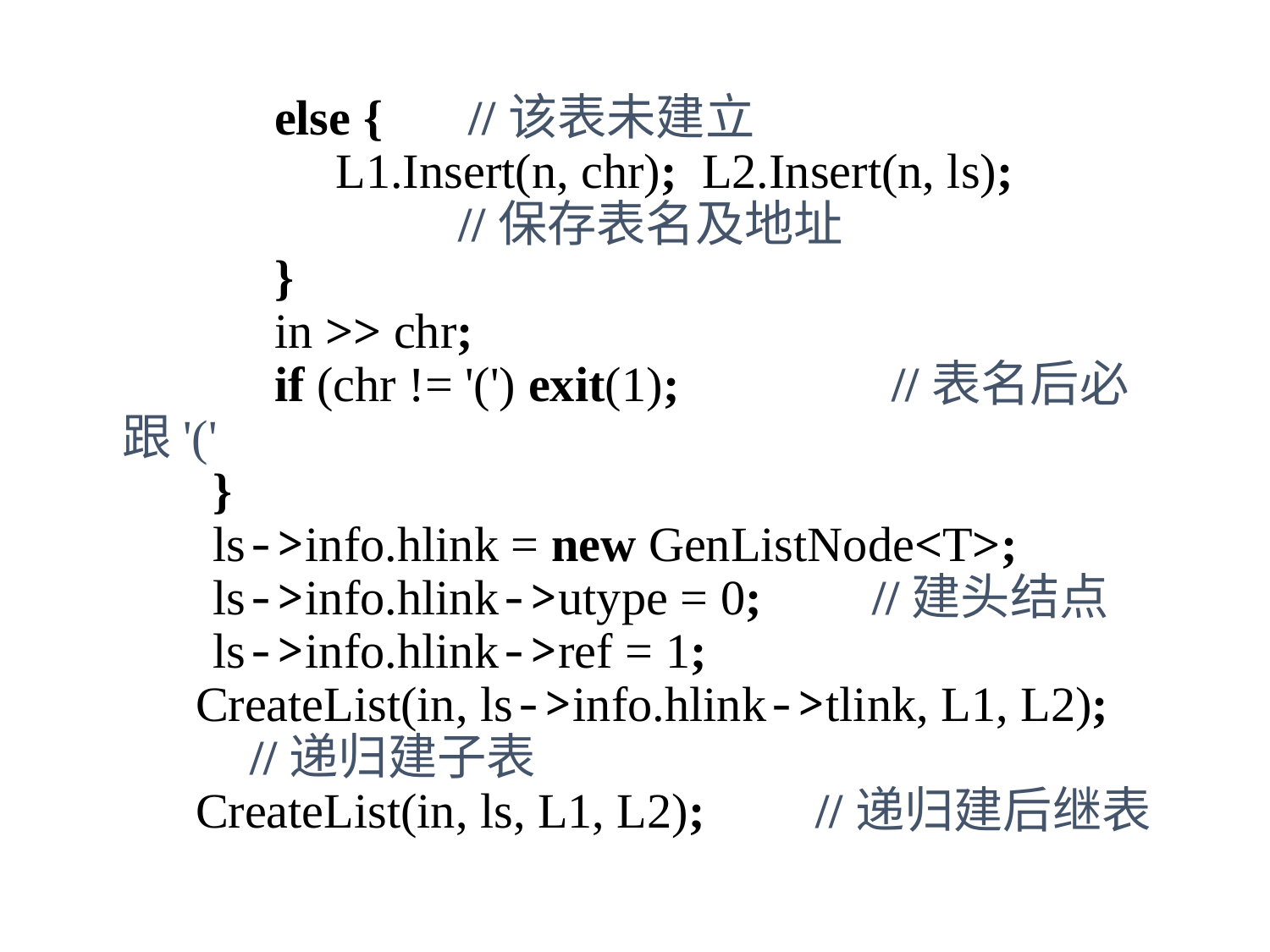

else {       //该表未建立
                    L1.Insert(n, chr);  L2.Insert(n, ls);
                              //保存表名及地址
               }
               in >> chr;
               if (chr != '(') exit(1);	           //表名后必跟'('
          }
          ls->info.hlink = new GenListNode<T>;
          ls->info.hlink->utype = 0;         //建头结点
          ls->info.hlink->ref = 1;
	      CreateList(in, ls->info.hlink->tlink, L1, L2);
             //递归建子表
	      CreateList(in, ls, L1, L2);         //递归建后继表